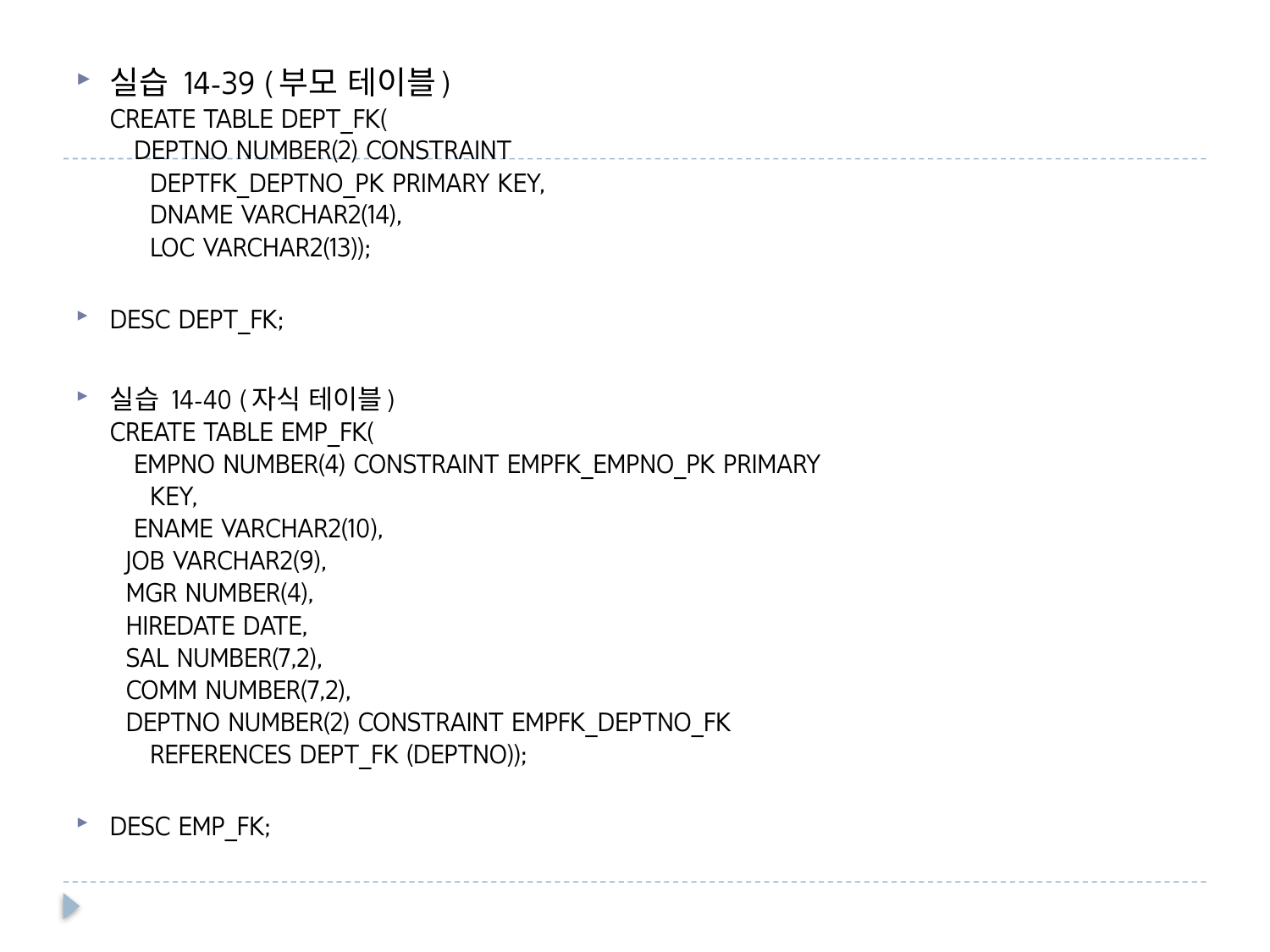

실습 14-39 (부모 테이블)
CREATE TABLE DEPT_FK(
   DEPTNO NUMBER(2) CONSTRAINT
     DEPTFK_DEPTNO_PK PRIMARY KEY,
     DNAME VARCHAR2(14),
     LOC VARCHAR2(13));
DESC DEPT_FK;

실습 14-40 (자식 테이블)
CREATE TABLE EMP_FK(
   EMPNO NUMBER(4) CONSTRAINT EMPFK_EMPNO_PK PRIMARY
     KEY,
   ENAME VARCHAR2(10),
  JOB VARCHAR2(9),
  MGR NUMBER(4),
  HIREDATE DATE,
  SAL NUMBER(7,2),
  COMM NUMBER(7,2),
  DEPTNO NUMBER(2) CONSTRAINT EMPFK_DEPTNO_FK
     REFERENCES DEPT_FK (DEPTNO));
DESC EMP_FK;